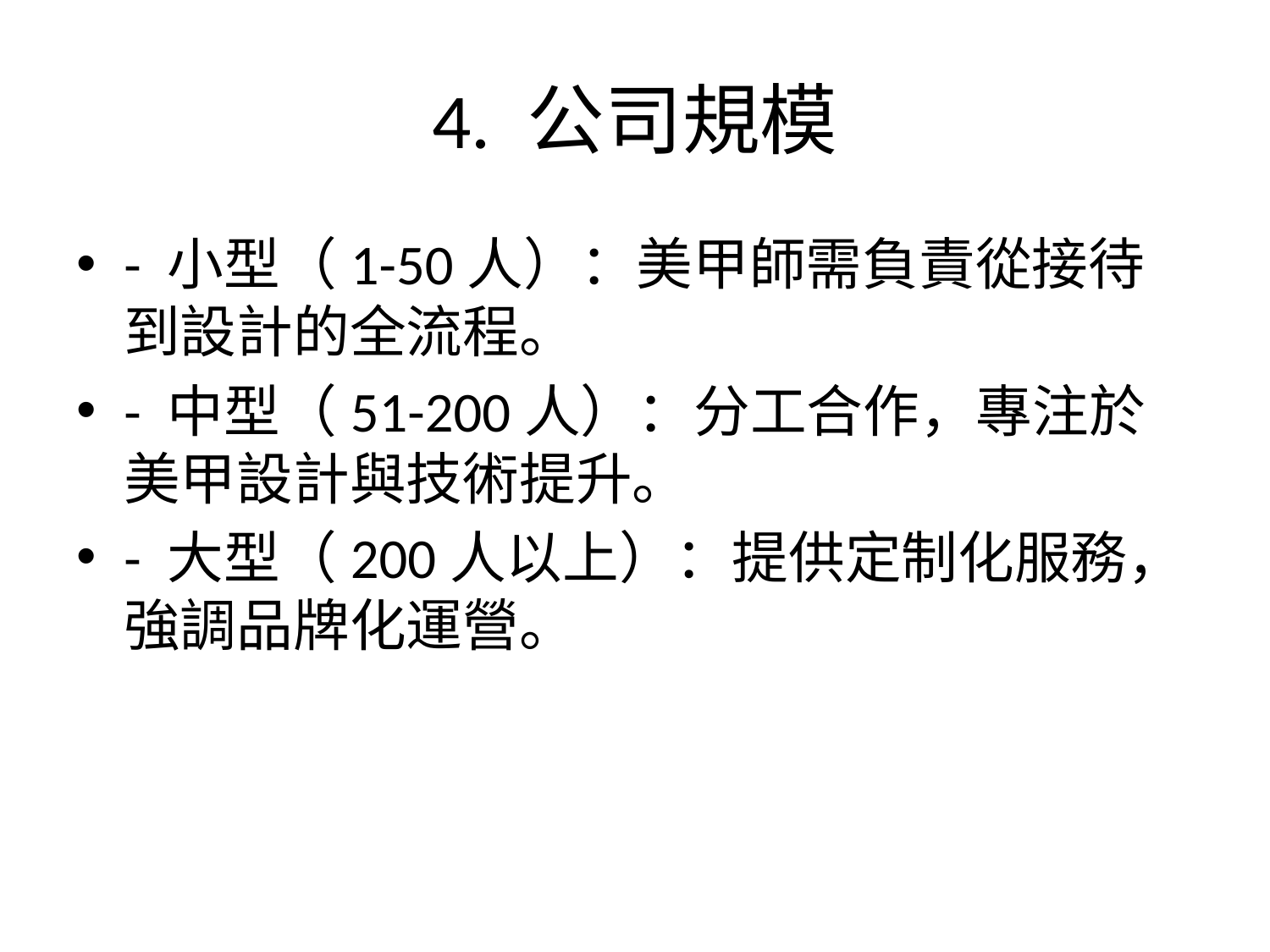

# 4. 公司規模
- 小型（1-50人）：美甲師需負責從接待到設計的全流程。
- 中型（51-200人）：分工合作，專注於美甲設計與技術提升。
- 大型（200人以上）：提供定制化服務，強調品牌化運營。